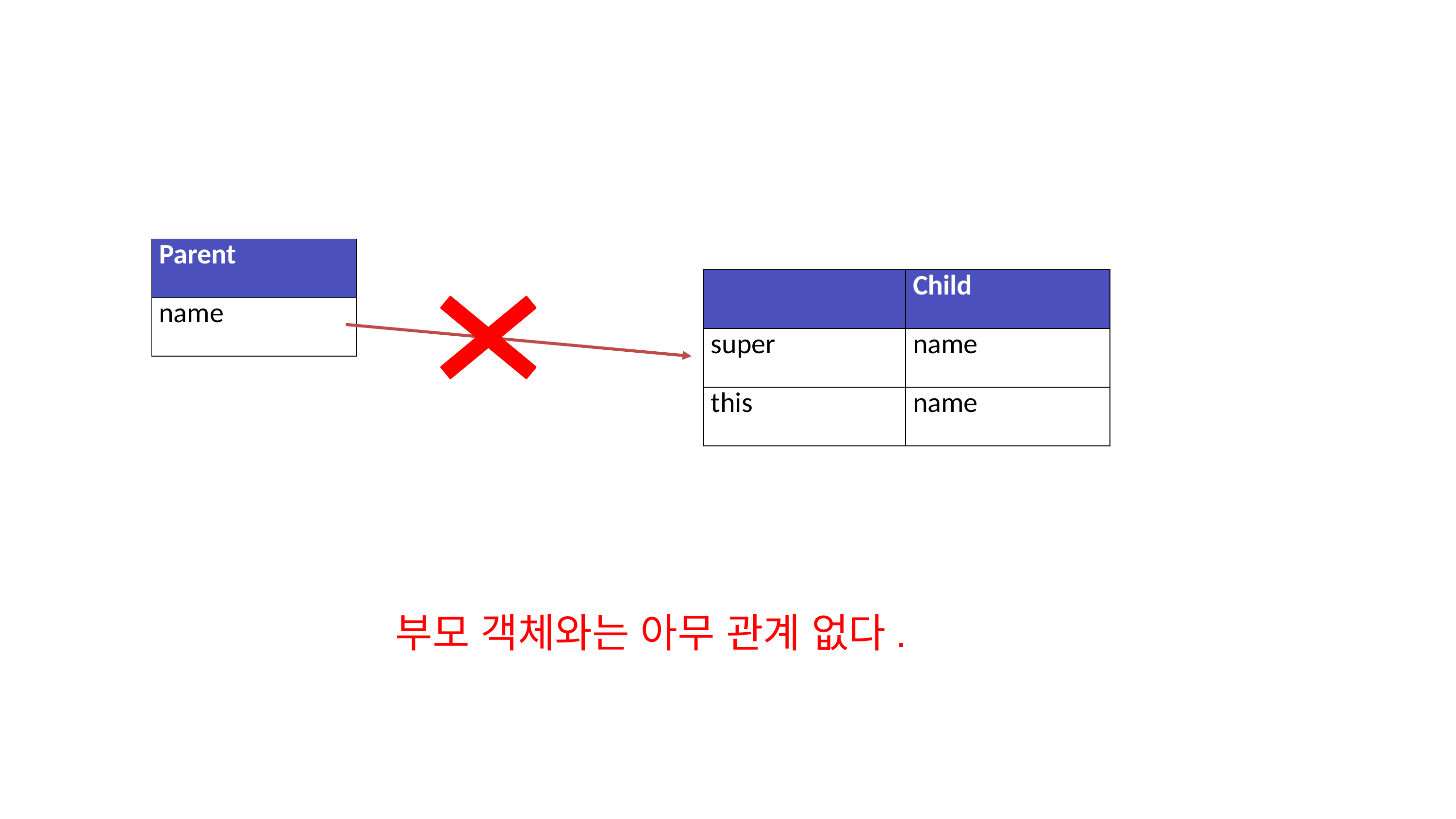

| Parent |
| --- |
| name |

|  | Child |
| --- | --- |
| super | name |
| this | name |
부모 객체와는 아무 관계 없다.